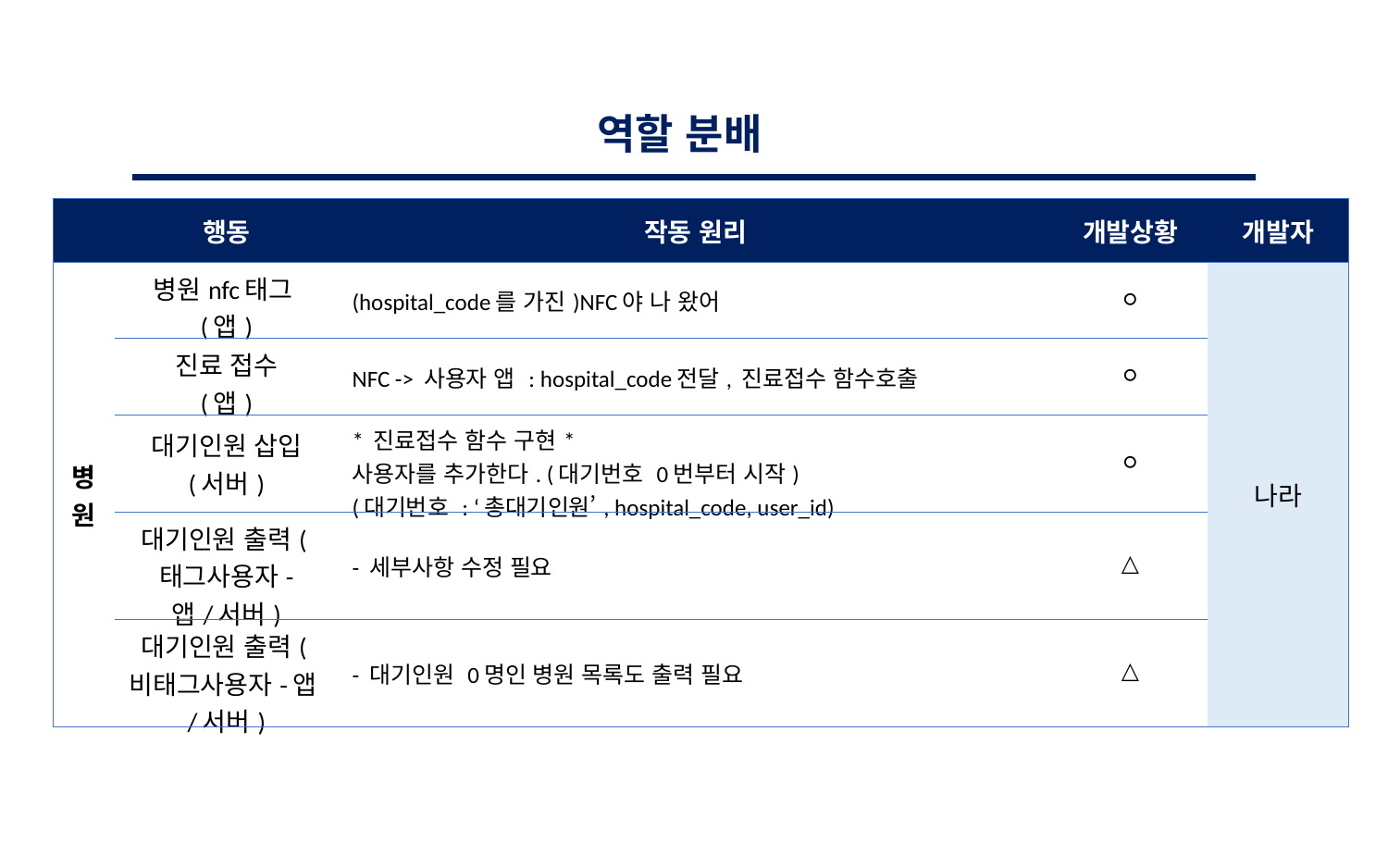

역할 분배
|  | 행동 | 작동 원리 | 개발상황 | 개발자 |
| --- | --- | --- | --- | --- |
| 병원 | 병원nfc태그(앱) | (hospital\_code를 가진)NFC야 나 왔어 | ○ | 나라 |
|  | 진료 접수 (앱) | NFC -> 사용자 앱 : hospital\_code전달, 진료접수 함수호출 | ○ |  |
|  | 대기인원 삽입 (서버) | \* 진료접수 함수 구현\* 사용자를 추가한다. (대기번호 0번부터 시작) (대기번호 : ‘총대기인원’, hospital\_code, user\_id) | ○ |  |
|  | 대기인원 출력(태그사용자- 앱/서버) | - 세부사항 수정 필요 | △ |  |
|  | 대기인원 출력(비태그사용자-앱/서버) | - 대기인원 0명인 병원 목록도 출력 필요 | △ |  |